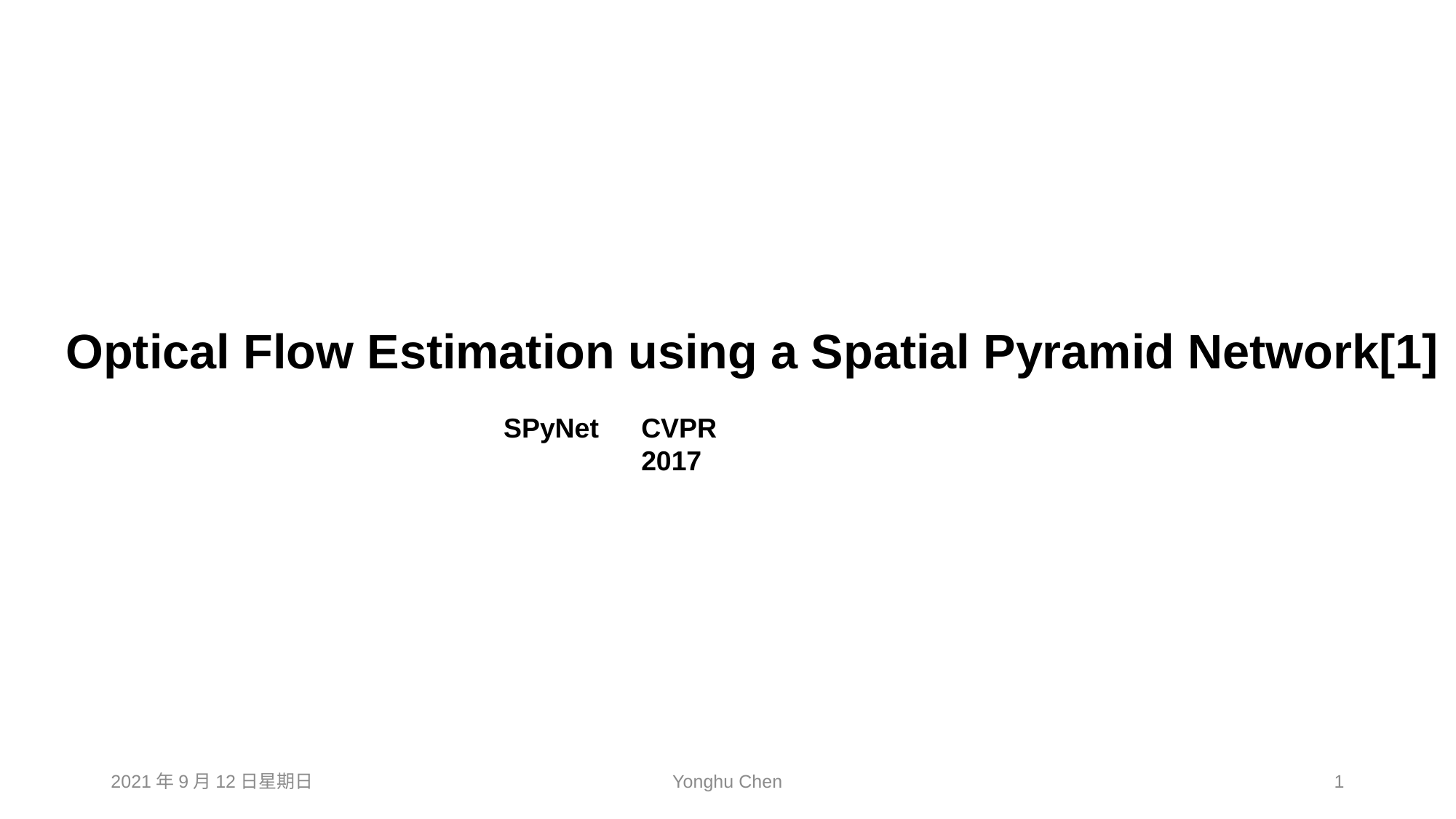

Optical Flow Estimation using a Spatial Pyramid Network[1]
SPyNet
CVPR 2017
2021年9月12日星期日
Yonghu Chen
1